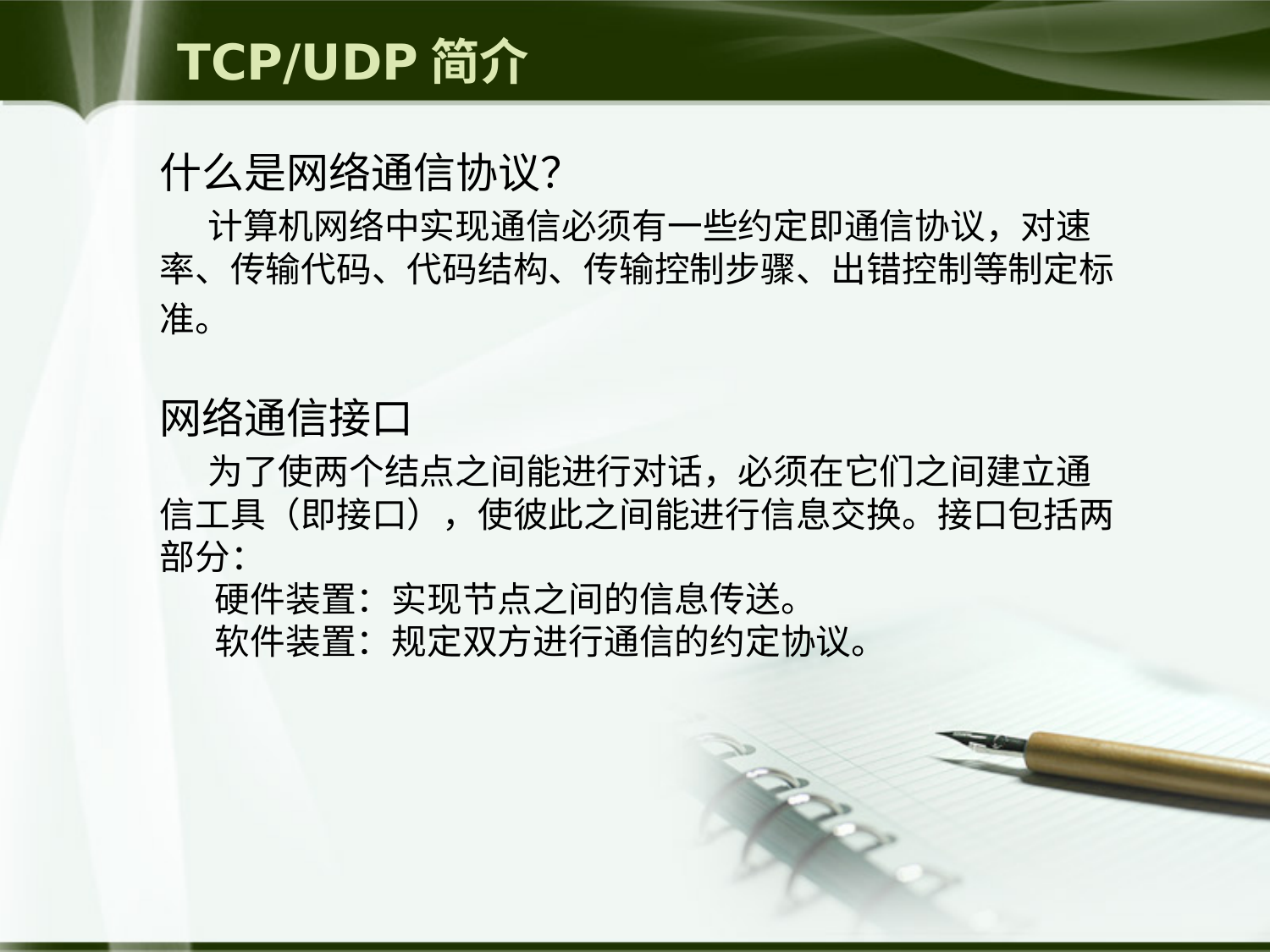

# TCP/UDP简介
什么是网络通信协议？
    计算机网络中实现通信必须有一些约定即通信协议，对速率、传输代码、代码结构、传输控制步骤、出错控制等制定标准。

网络通信接口
    为了使两个结点之间能进行对话，必须在它们之间建立通信工具（即接口），使彼此之间能进行信息交换。接口包括两部分：
      硬件装置：实现节点之间的信息传送。
      软件装置：规定双方进行通信的约定协议。